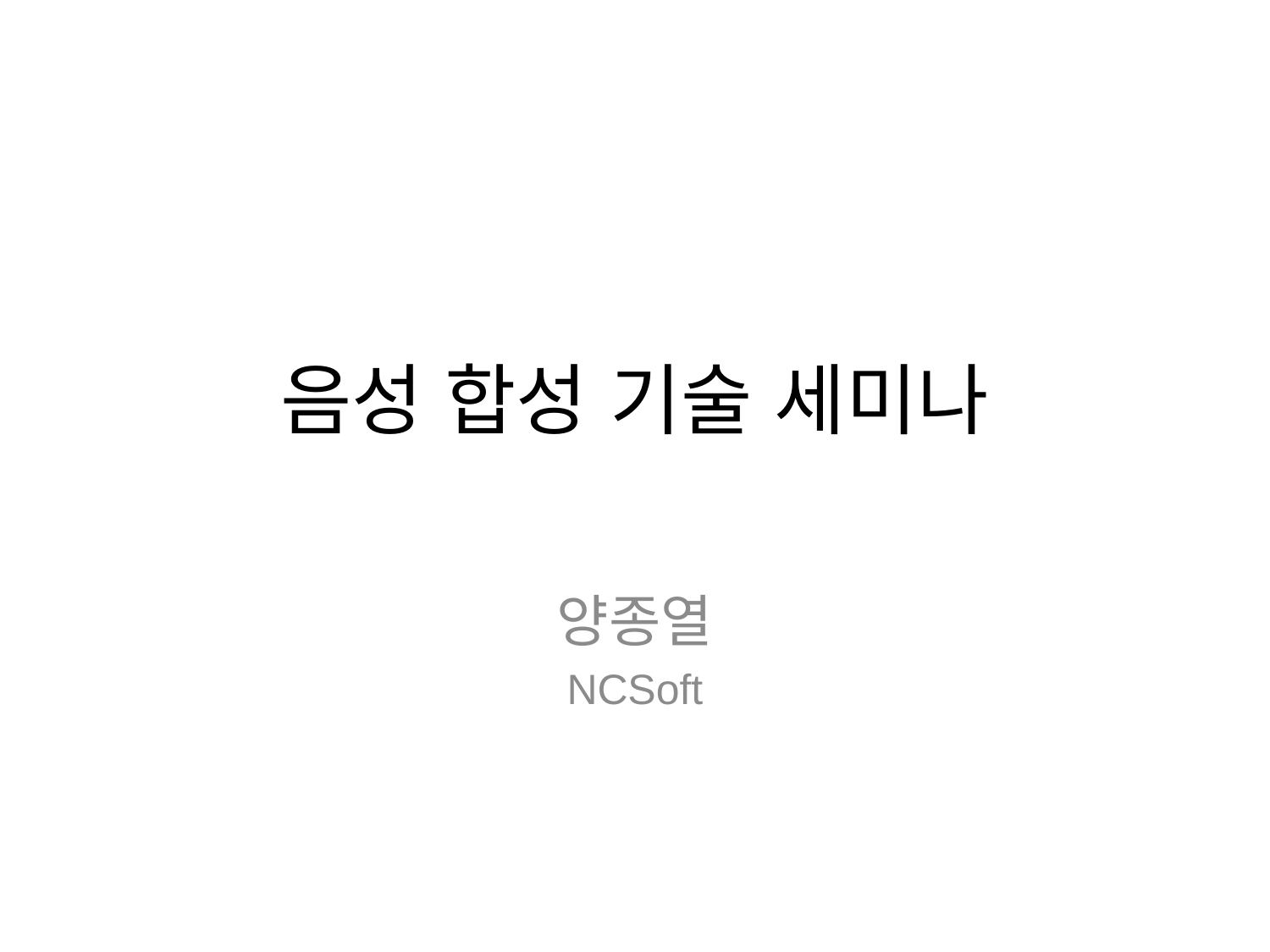

# 음성 합성 기술 세미나
양종열
NCSoft